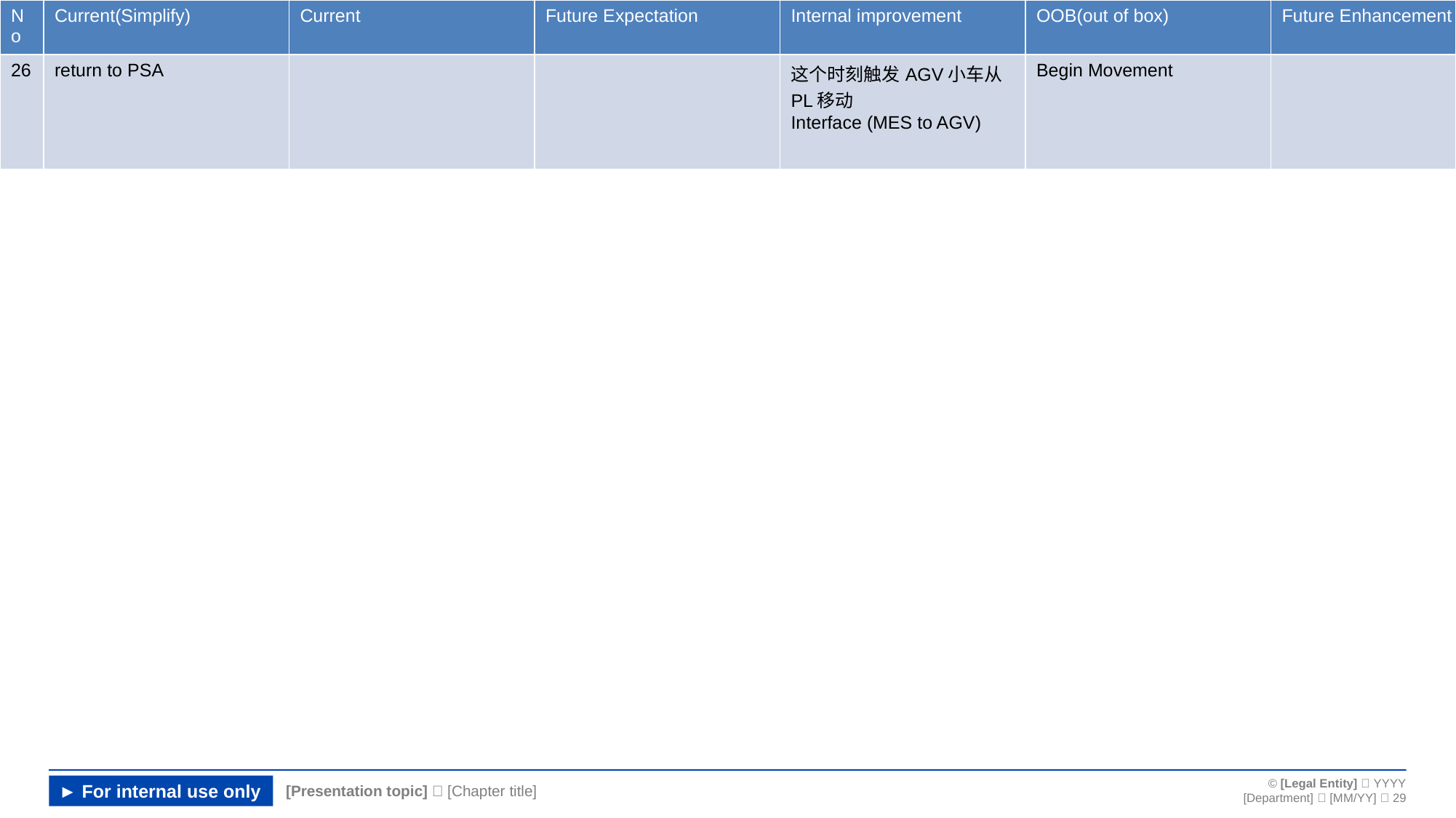

| No | Current(Simplify) | Current | Future Expectation | Internal improvement | OOB(out of box) | Future Enhancement |  |
| --- | --- | --- | --- | --- | --- | --- | --- |
| 26 | return to PSA |  |  | 这个时刻触发AGV小车从PL移动 Interface (MES to AGV) | Begin Movement |  |  |
#